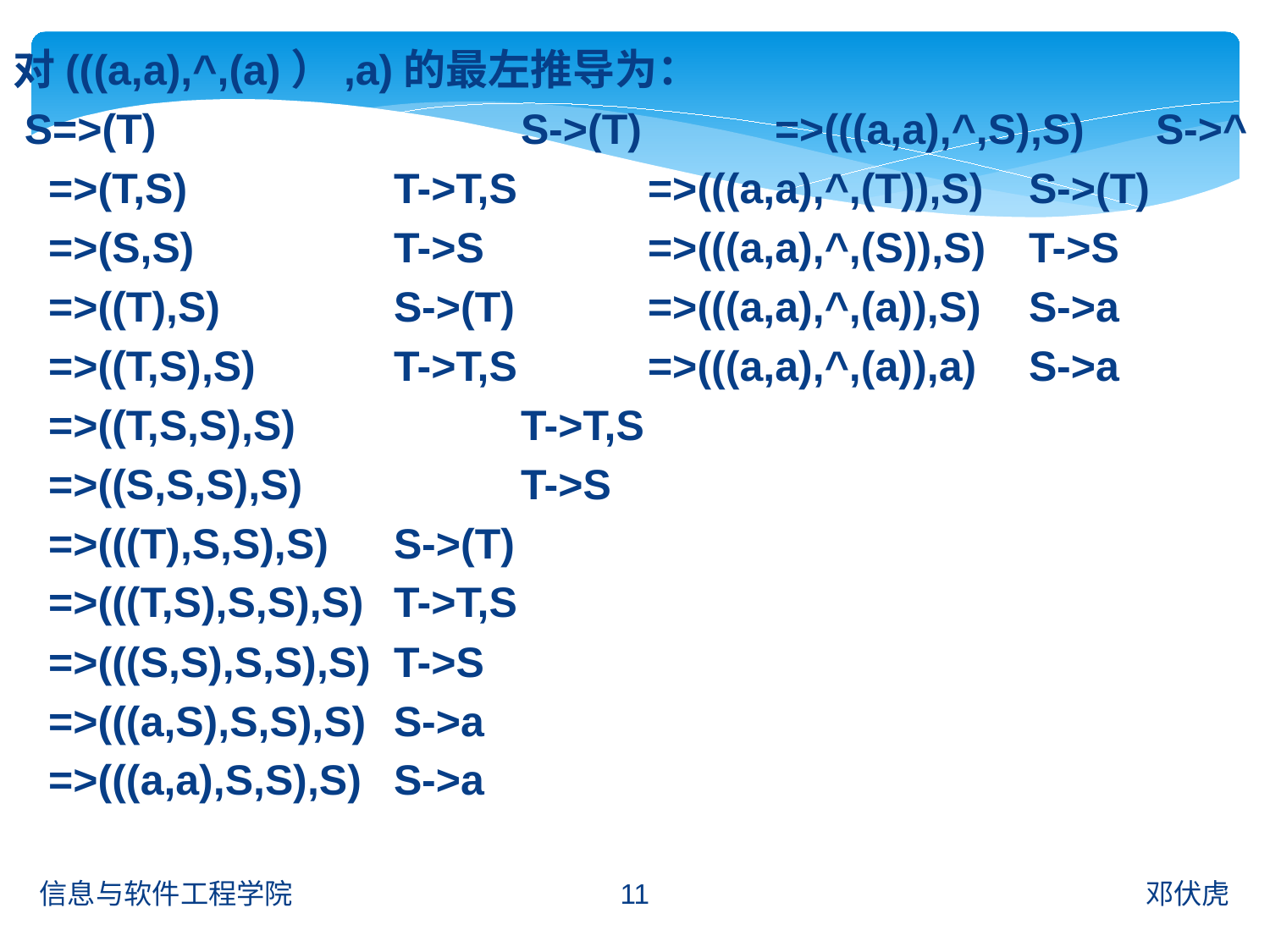

对(((a,a),^,(a)）,a)的最左推导为：
 S=>(T)			S->(T)		=>(((a,a),^,S),S)	S->^
   =>(T,S)		T->T,S		=>(((a,a),^,(T)),S)	S->(T)
   =>(S,S)		T->S		=>(((a,a),^,(S)),S)	T->S
   =>((T),S)		S->(T)		=>(((a,a),^,(a)),S)	S->a
   =>((T,S),S)		T->T,S		=>(((a,a),^,(a)),a)	S->a
   =>((T,S,S),S)		T->T,S
   =>((S,S,S),S)		T->S
   =>(((T),S,S),S)	S->(T)
   =>(((T,S),S,S),S) 	T->T,S
   =>(((S,S),S,S),S)	T->S
   =>(((a,S),S,S),S)	S->a
   =>(((a,a),S,S),S)	S->a
11
信息与软件工程学院
邓伏虎